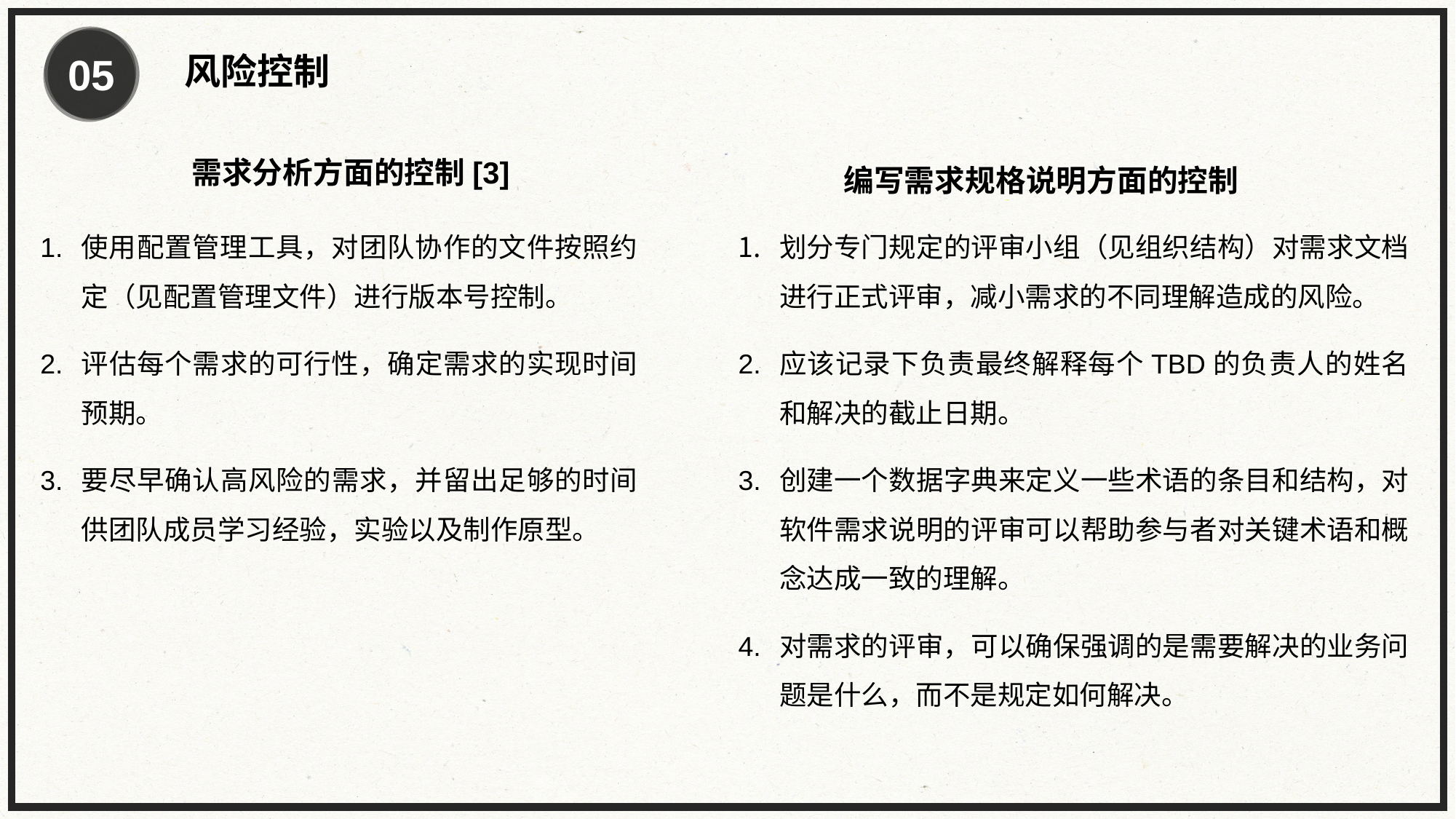

05
风险控制
编写需求规格说明方面的控制
需求分析方面的控制[3]
使用配置管理工具，对团队协作的文件按照约定（见配置管理文件）进行版本号控制。
评估每个需求的可行性，确定需求的实现时间预期。
要尽早确认高风险的需求，并留出足够的时间供团队成员学习经验，实验以及制作原型。

划分专门规定的评审小组（见组织结构）对需求文档进行正式评审，减小需求的不同理解造成的风险。
应该记录下负责最终解释每个TBD的负责人的姓名和解决的截止日期。
创建一个数据字典来定义一些术语的条目和结构，对软件需求说明的评审可以帮助参与者对关键术语和概念达成一致的理解。
对需求的评审，可以确保强调的是需要解决的业务问题是什么，而不是规定如何解决。